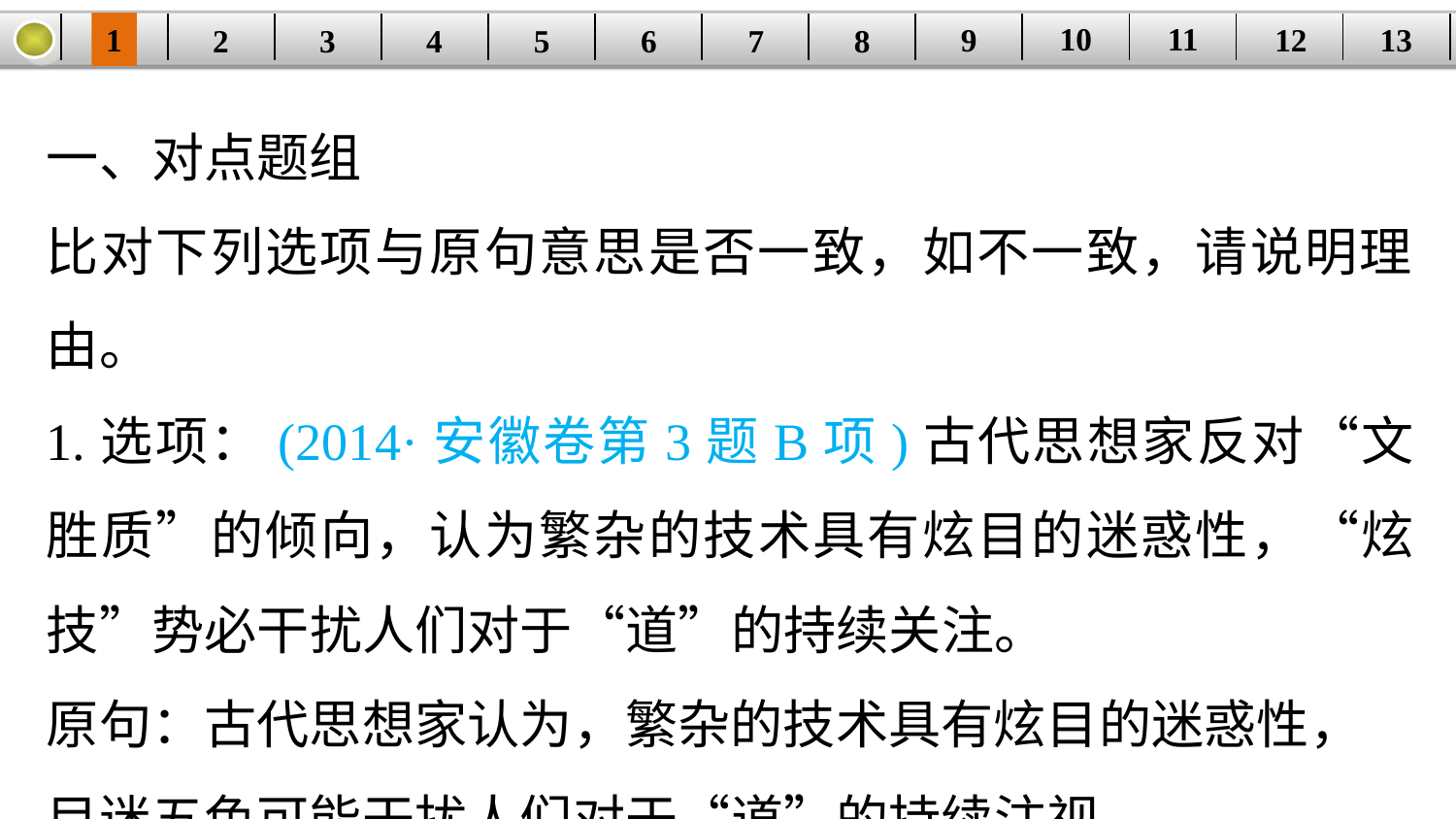

10

11
12
9
13
1
3
4
5
6
8
2
|  |  |  |  |  |  |  |  |  |  |  |  |  |
| --- | --- | --- | --- | --- | --- | --- | --- | --- | --- | --- | --- | --- |
7

一、对点题组
比对下列选项与原句意思是否一致，如不一致，请说明理由。
1.选项：(2014·安徽卷第3题B项)古代思想家反对“文胜质”的倾向，认为繁杂的技术具有炫目的迷惑性，“炫技”势必干扰人们对于“道”的持续关注。
原句：古代思想家认为，繁杂的技术具有炫目的迷惑性，目迷五色可能干扰人们对于“道”的持续注视。